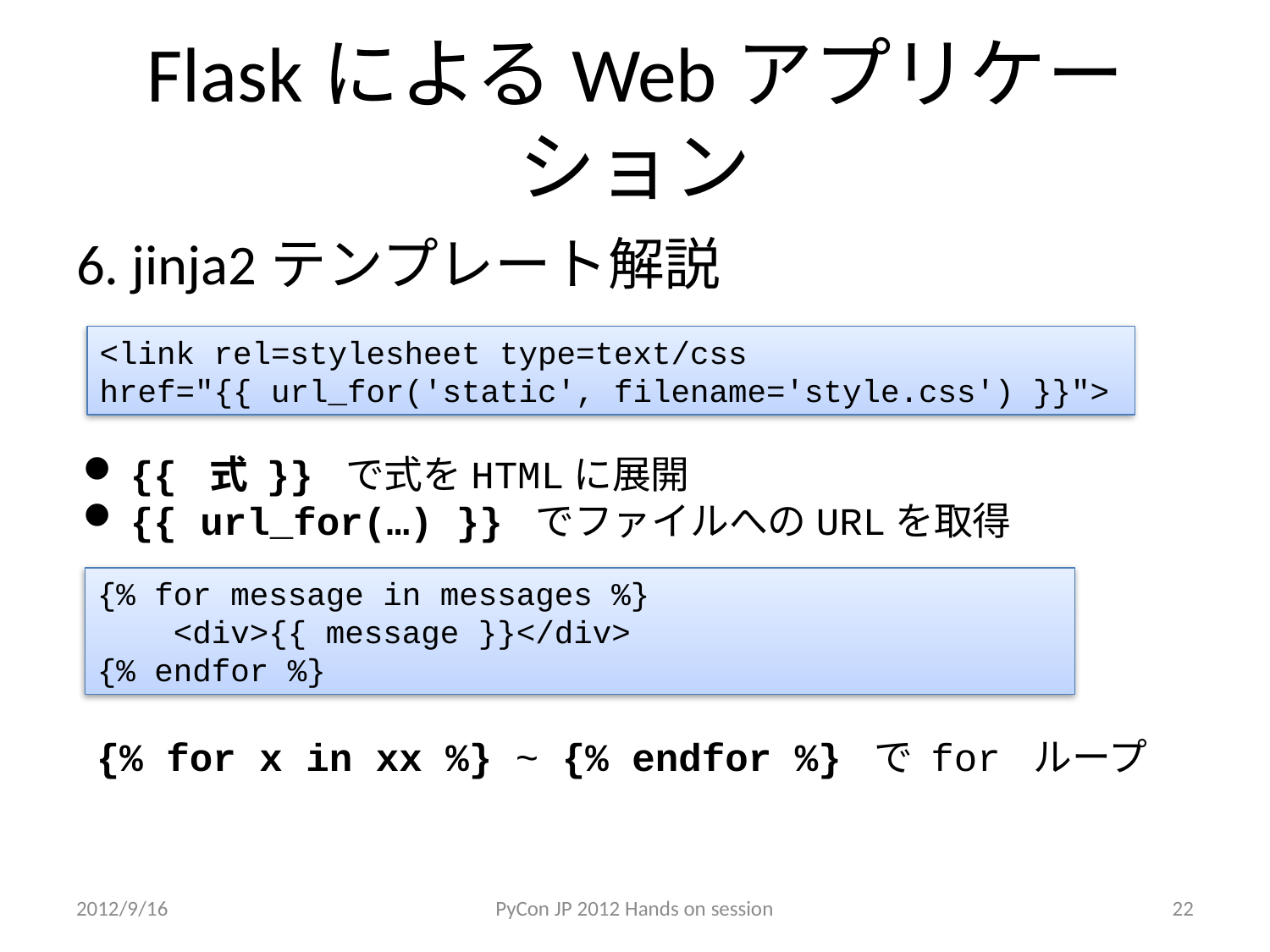

# FlaskによるWebアプリケーション
6. jinja2テンプレート解説
<link rel=stylesheet type=text/css
href="{{ url_for('static', filename='style.css') }}">
{{ 式 }} で式をHTMLに展開
{{ url_for(…) }} でファイルへのURLを取得
{% for message in messages %}
    <div>{{ message }}</div>
{% endfor %}
{% for x in xx %} ~ {% endfor %} で for ループ
2012/9/16
PyCon JP 2012 Hands on session
22